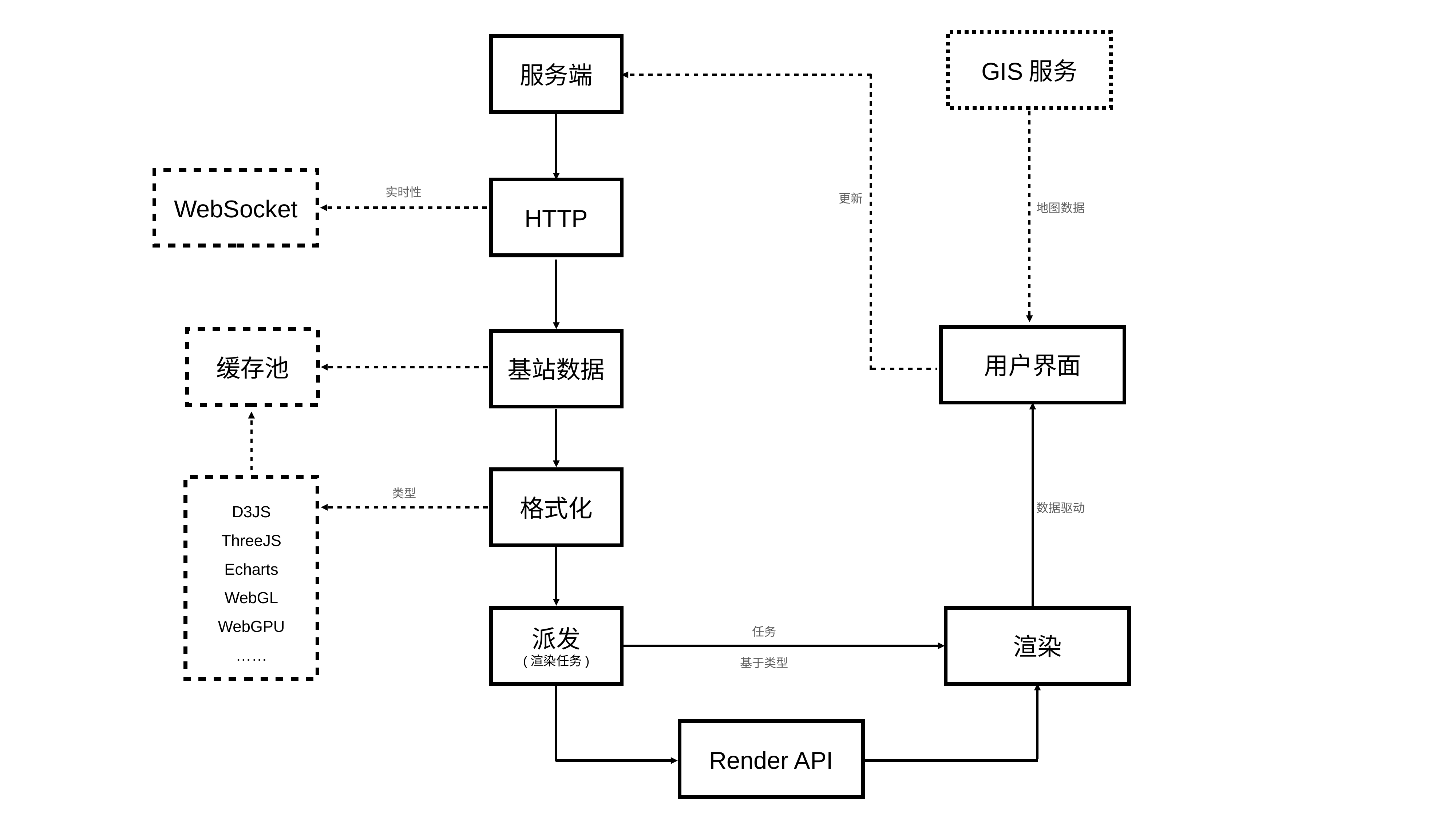

GIS服务
服务端

WebSocket
HTTP
实时性
更新
地图数据

用户界面
缓存池
基站数据

格式化
D3JS
ThreeJS
Echarts
WebGL
WebGPU
……
类型
数据驱动

派发
(渲染任务)
渲染
任务

基于类型

Render API